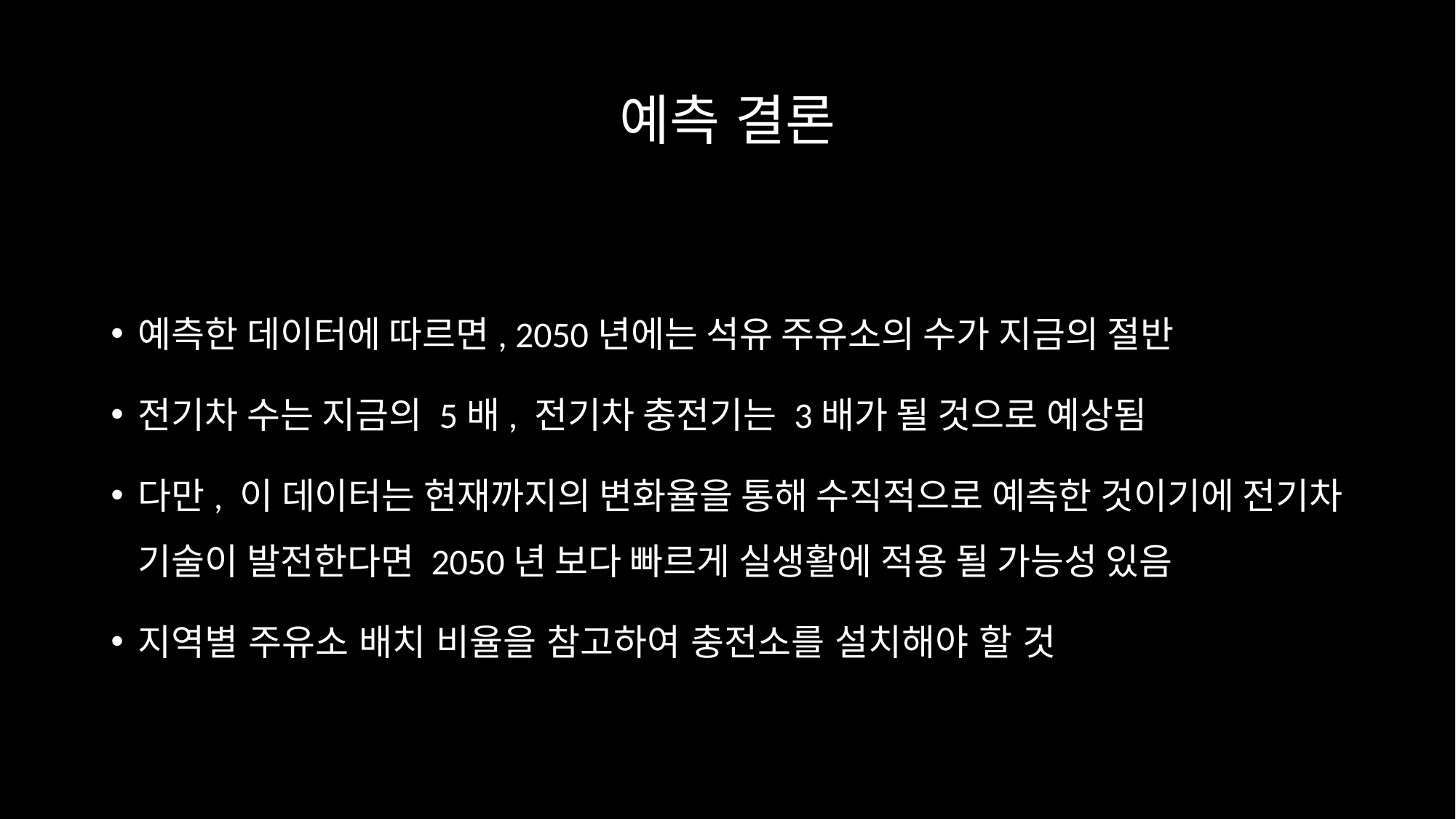

# 예측 결론

예측한 데이터에 따르면, 2050년에는 석유 주유소의 수가 지금의 절반
전기차 수는 지금의 5배, 전기차 충전기는 3배가 될 것으로 예상됨
다만, 이 데이터는 현재까지의 변화율을 통해 수직적으로 예측한 것이기에 전기차 기술이 발전한다면 2050년 보다 빠르게 실생활에 적용 될 가능성 있음
지역별 주유소 배치 비율을 참고하여 충전소를 설치해야 할 것